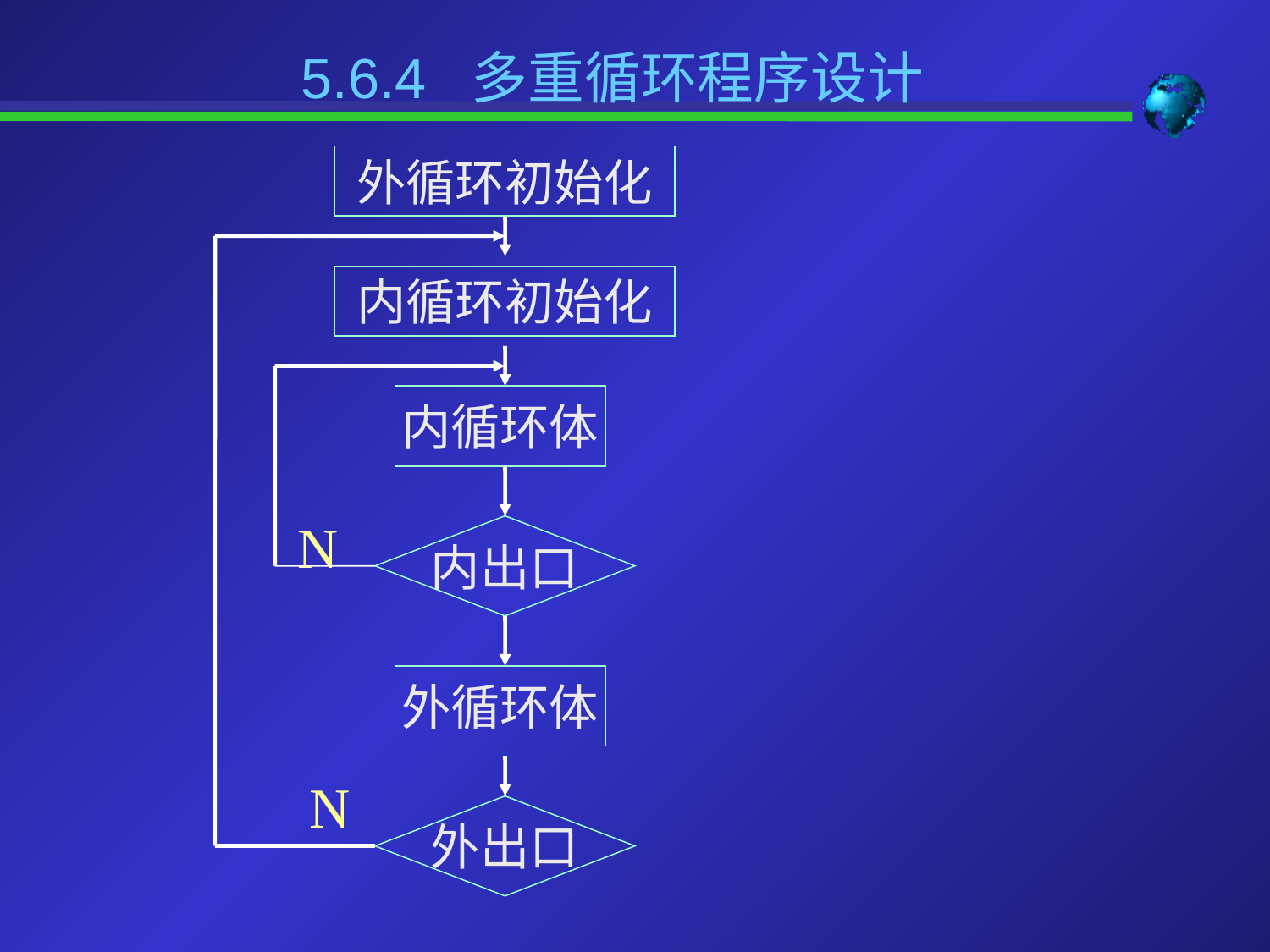

5.6.4  多重循环程序设计

外循环初始化

内循环初始化

内循环体

N
内出口

外循环体

N
外出口

42